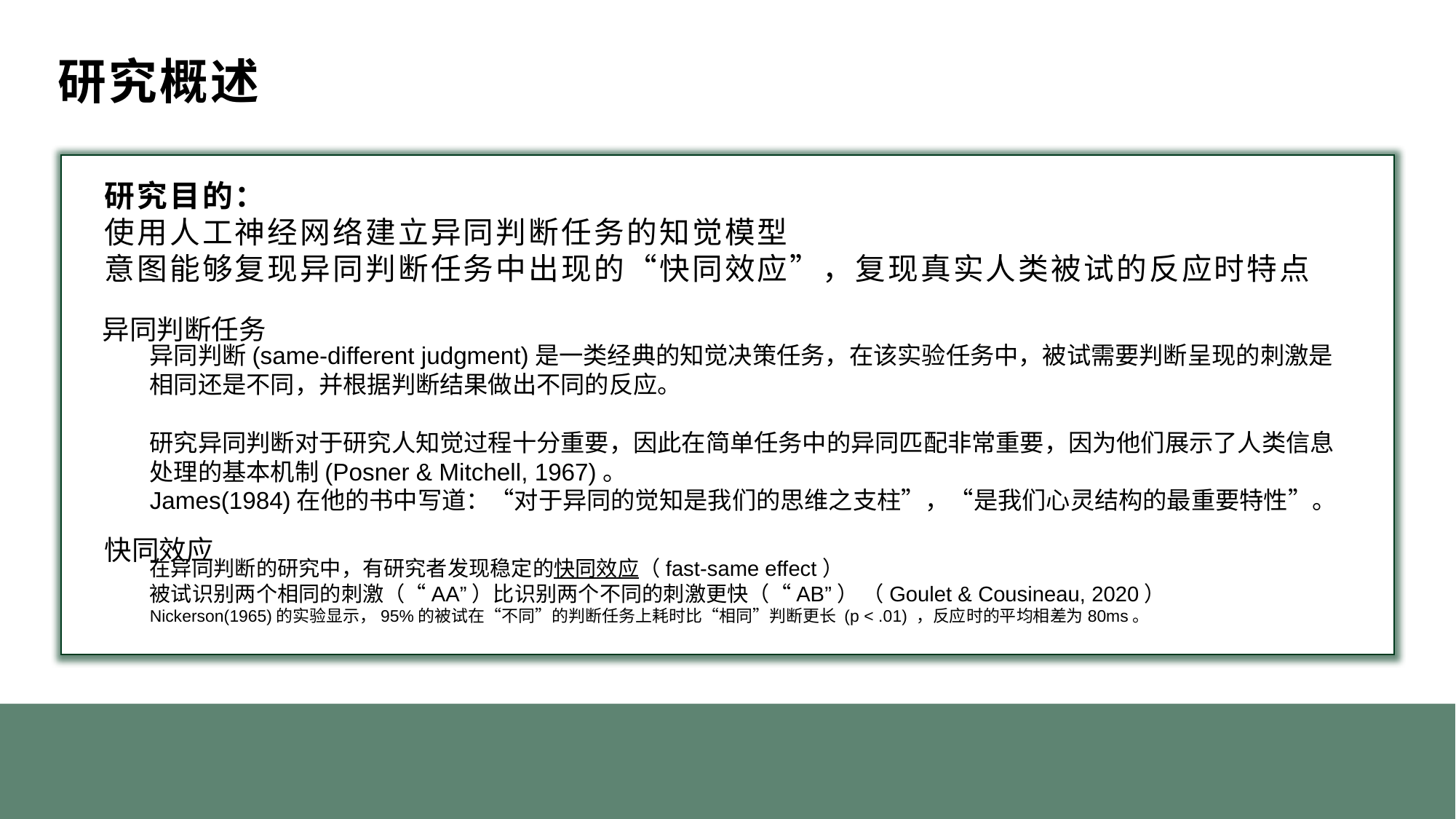

研究概述

研究目的：
使用人工神经网络建立异同判断任务的知觉模型
意图能够复现异同判断任务中出现的“快同效应”，复现真实人类被试的反应时特点
异同判断任务
异同判断(same-different judgment)是一类经典的知觉决策任务，在该实验任务中，被试需要判断呈现的刺激是相同还是不同，并根据判断结果做出不同的反应。

研究异同判断对于研究人知觉过程十分重要，因此在简单任务中的异同匹配非常重要，因为他们展示了人类信息处理的基本机制(Posner & Mitchell, 1967)。
James(1984)在他的书中写道：“对于异同的觉知是我们的思维之支柱”，“是我们心灵结构的最重要特性”。

快同效应
在异同判断的研究中，有研究者发现稳定的快同效应（fast-same effect）
被试识别两个相同的刺激（“AA”）比识别两个不同的刺激更快（“AB”） （Goulet & Cousineau, 2020）
Nickerson(1965)的实验显示，95%的被试在“不同”的判断任务上耗时比“相同”判断更长 (p < .01) ，反应时的平均相差为80ms。